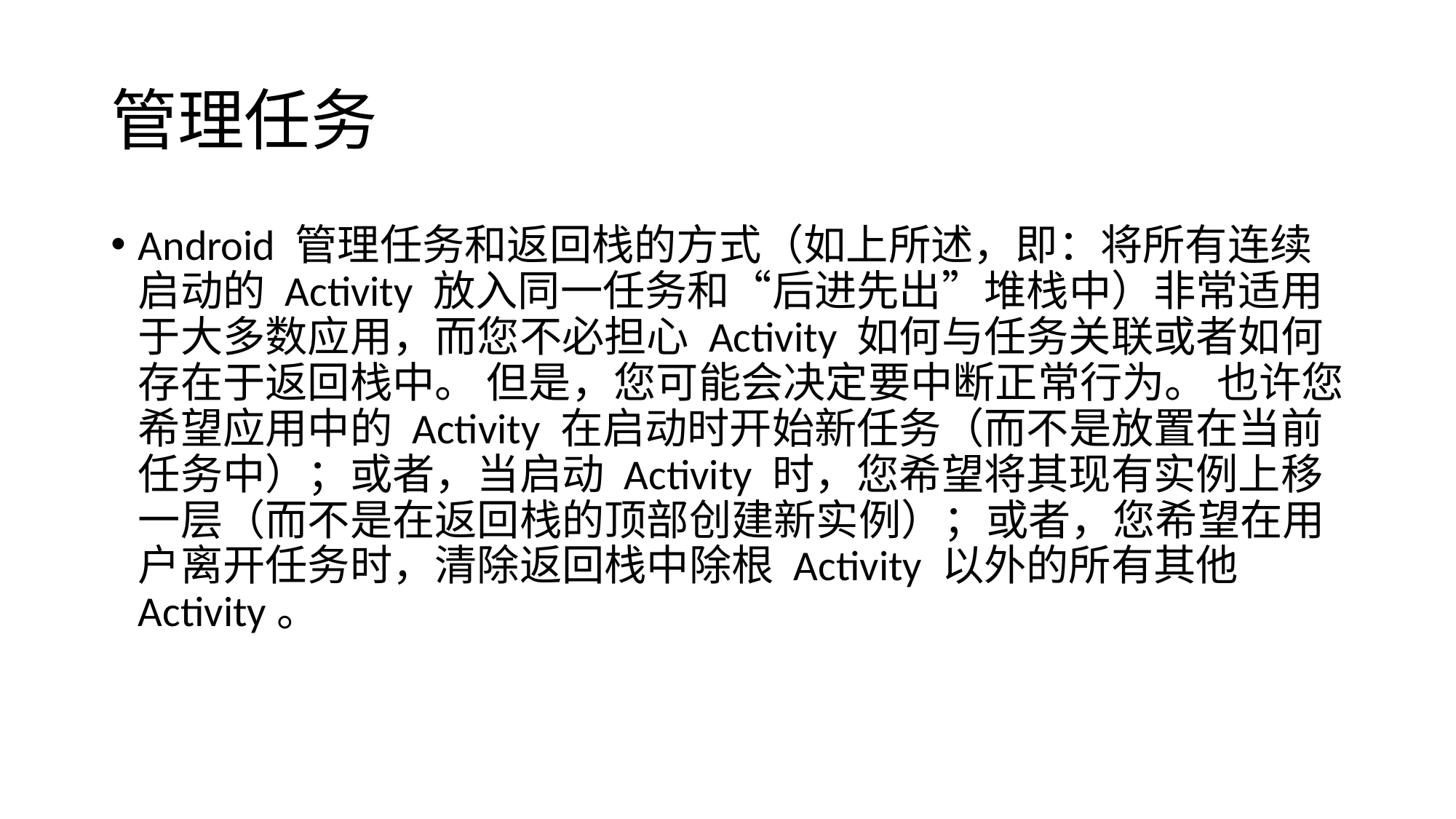

# 管理任务
Android 管理任务和返回栈的方式（如上所述，即：将所有连续启动的 Activity 放入同一任务和“后进先出”堆栈中）非常适用于大多数应用，而您不必担心 Activity 如何与任务关联或者如何存在于返回栈中。 但是，您可能会决定要中断正常行为。 也许您希望应用中的 Activity 在启动时开始新任务（而不是放置在当前任务中）；或者，当启动 Activity 时，您希望将其现有实例上移一层（而不是在返回栈的顶部创建新实例）；或者，您希望在用户离开任务时，清除返回栈中除根 Activity 以外的所有其他 Activity。